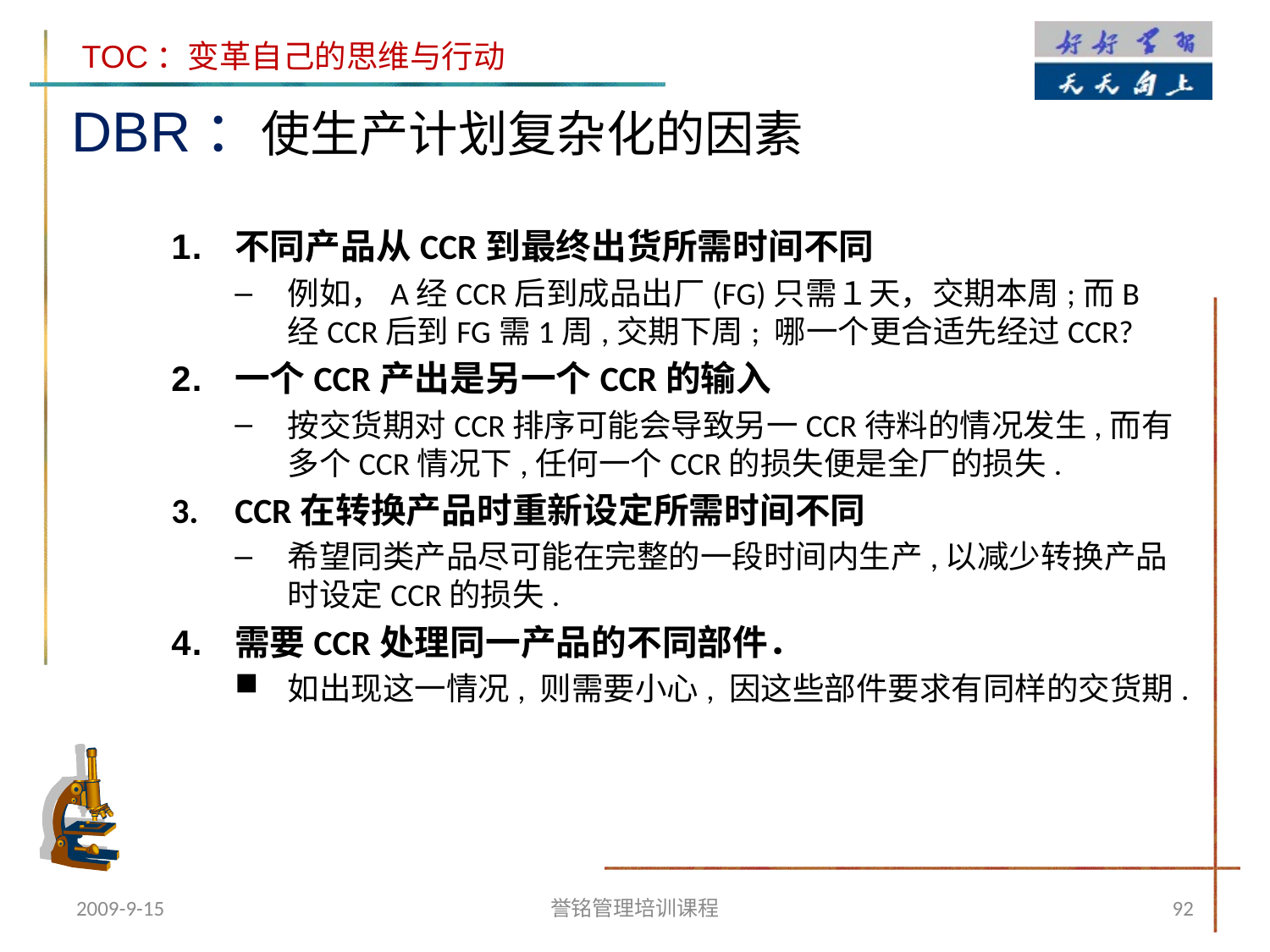

DBR：使生产计划复杂化的因素
不同产品从CCR到最终出货所需时间不同
例如，A经CCR后到成品出厂(FG)只需１天，交期本周;而B经CCR后到FG需1周,交期下周; 哪一个更合适先经过CCR?
一个CCR产出是另一个CCR的输入
按交货期对CCR排序可能会导致另一CCR待料的情况发生,而有多个CCR情况下,任何一个CCR的损失便是全厂的损失.
CCR在转换产品时重新设定所需时间不同
希望同类产品尽可能在完整的一段时间内生产,以减少转换产品时设定CCR的损失.
需要CCR处理同一产品的不同部件．
如出现这一情况, 则需要小心, 因这些部件要求有同样的交货期.
2009-9-15
誉铭管理培训课程
92